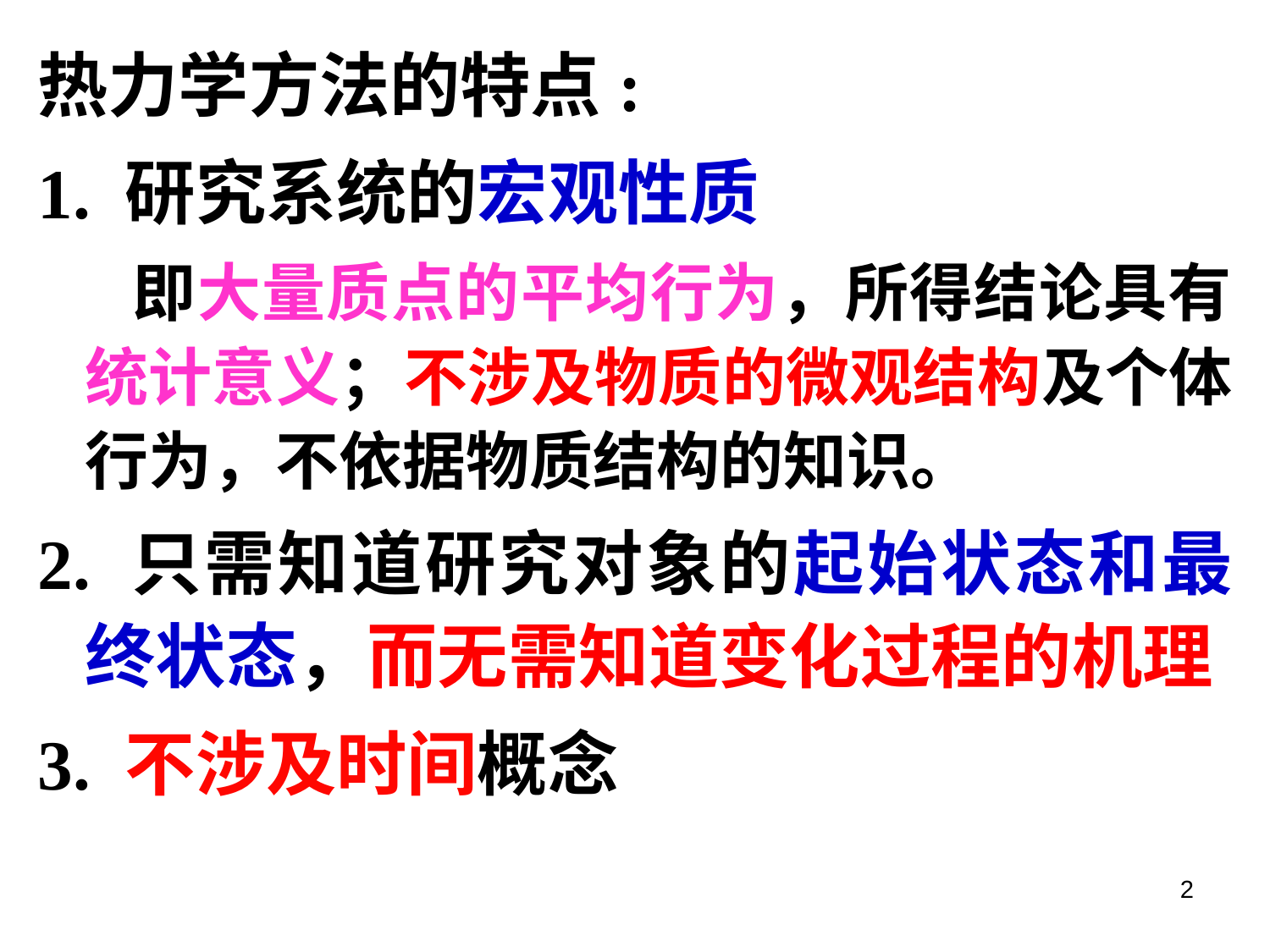

热力学方法的特点:
1. 研究系统的宏观性质
     即大量质点的平均行为，所得结论具有统计意义；不涉及物质的微观结构及个体行为，不依据物质结构的知识。
2. 只需知道研究对象的起始状态和最终状态，而无需知道变化过程的机理
3. 不涉及时间概念
2